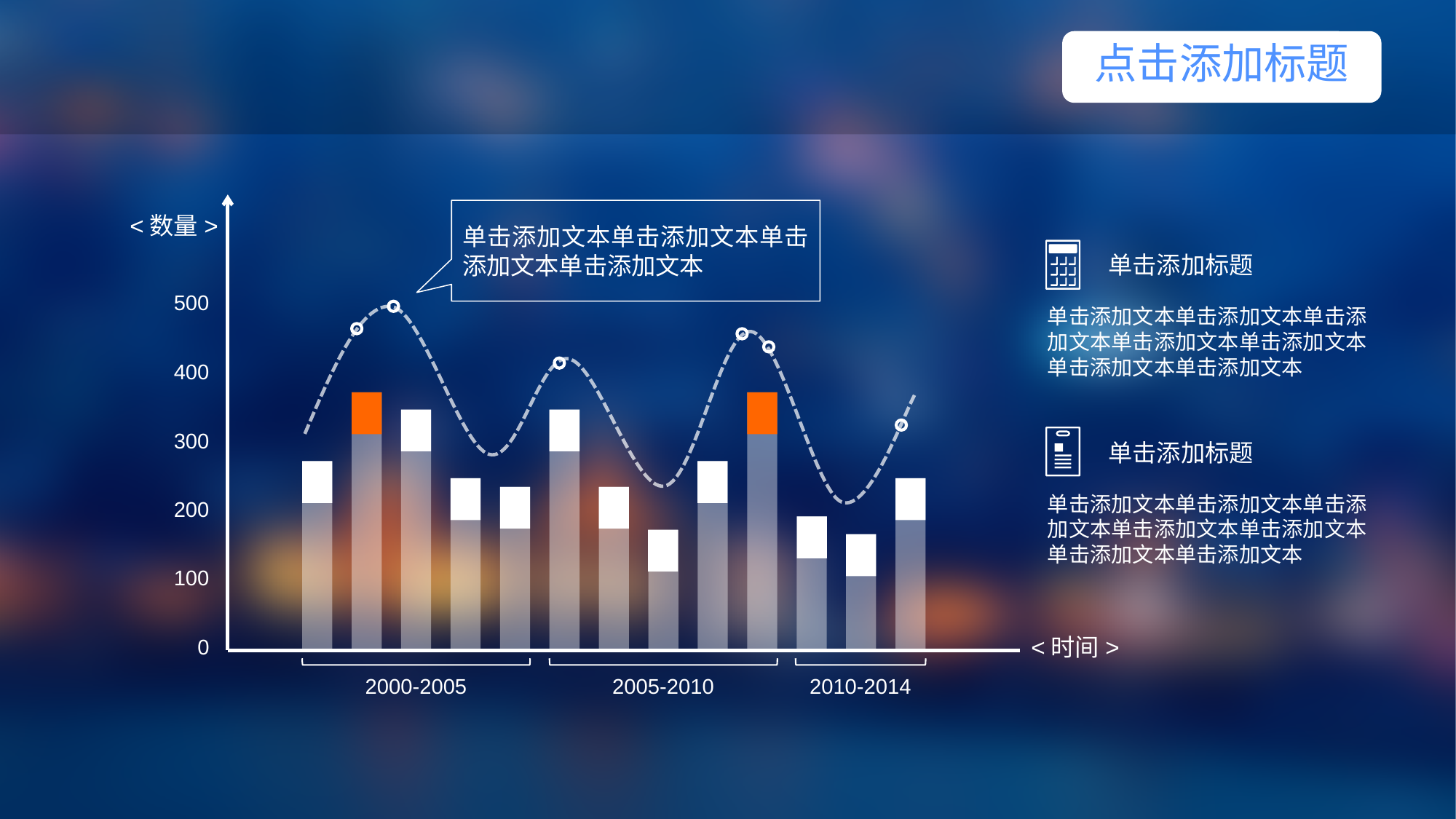

点击添加标题
单击添加文本单击添加文本单击添加文本单击添加文本
<数量>

单击添加标题
1
                     点击添加标题
500
单击添加文本单击添加文本单击添加文本单击添加文本单击添加文本单击添加文本单击添加文本

400

300

单击添加标题

单击添加文本单击添加文本单击添加文本单击添加文本单击添加文本单击添加文本单击添加文本

200

100

<时间>
0
2000-2005
2005-2010
2010-2014